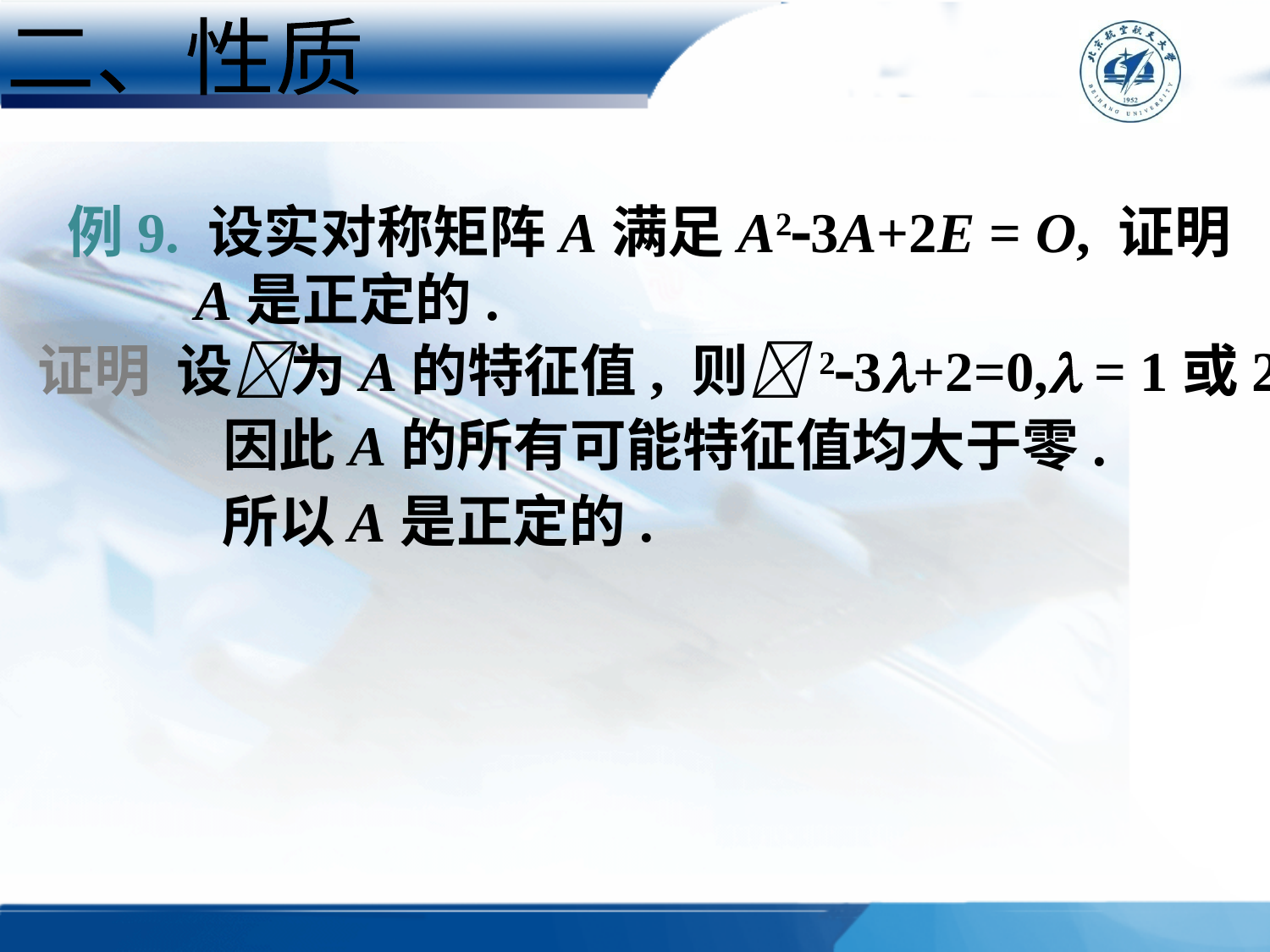

二、性质
例9. 设实对称矩阵A满足A2−3A+2E = O, 证明
         A是正定的.
证明  设λ为A的特征值, 则λ2−3λ+2=0,λ = 1或2,
因此A的所有可能特征值均大于零.
所以A是正定的.